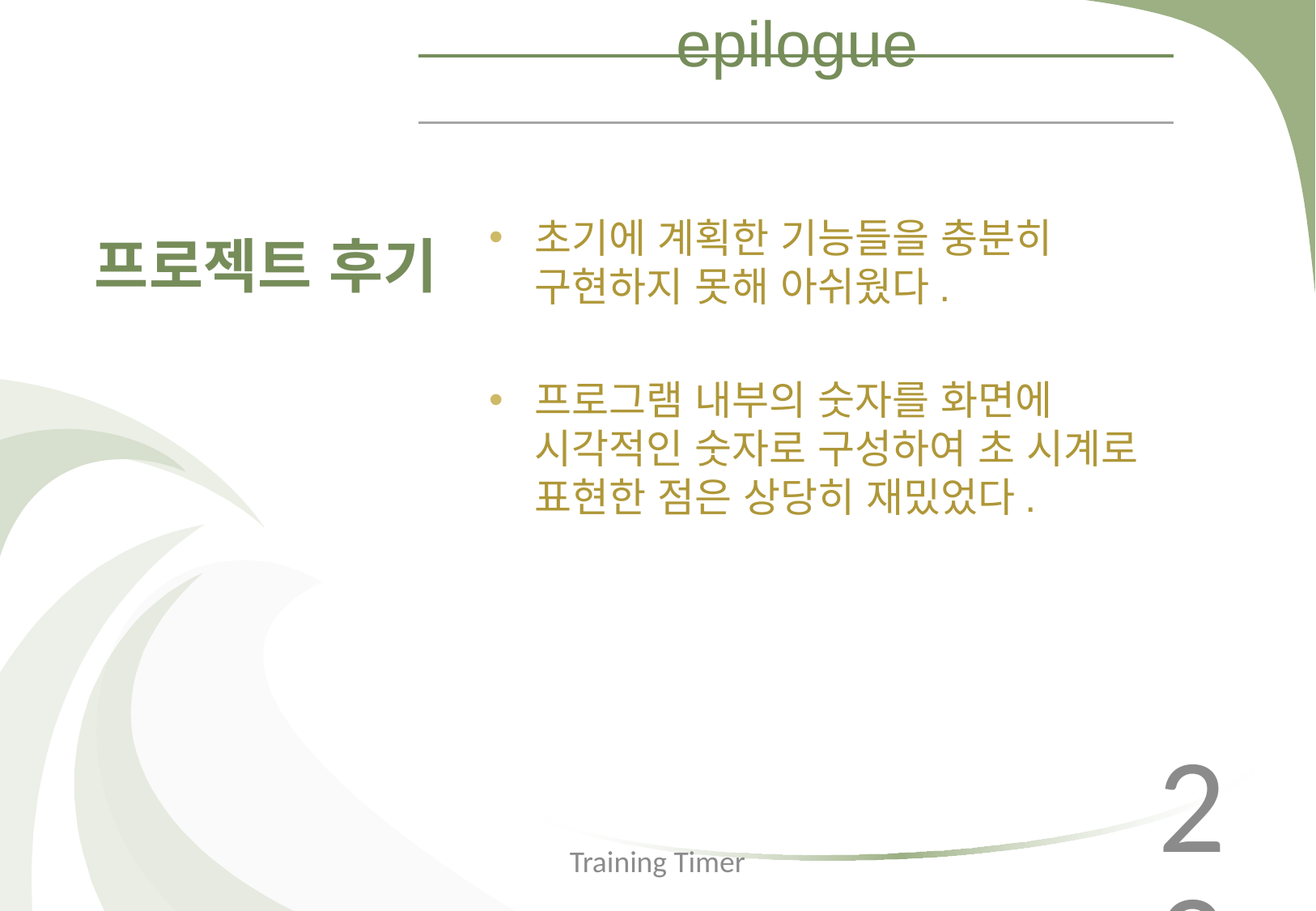

# epilogue
초기에 계획한 기능들을 충분히 구현하지 못해 아쉬웠다.

프로그램 내부의 숫자를 화면에 시각적인 숫자로 구성하여 초 시계로 표현한 점은 상당히 재밌었다.
프로젝트 후기
22
Training Timer